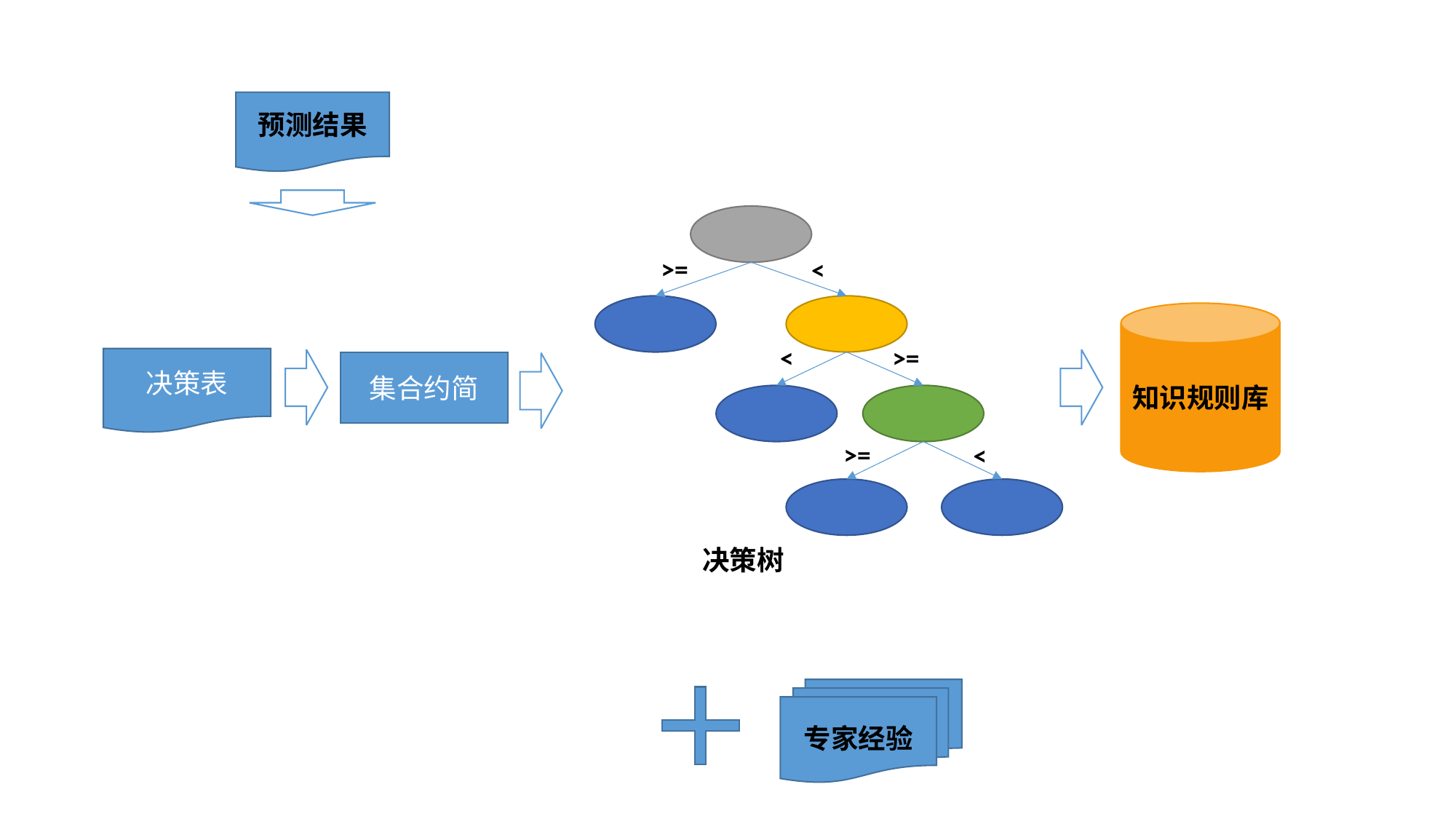

预测结果

>=
<

知识规则库
<
>=
决策表

集合约简

>=
<

决策树
专家经验